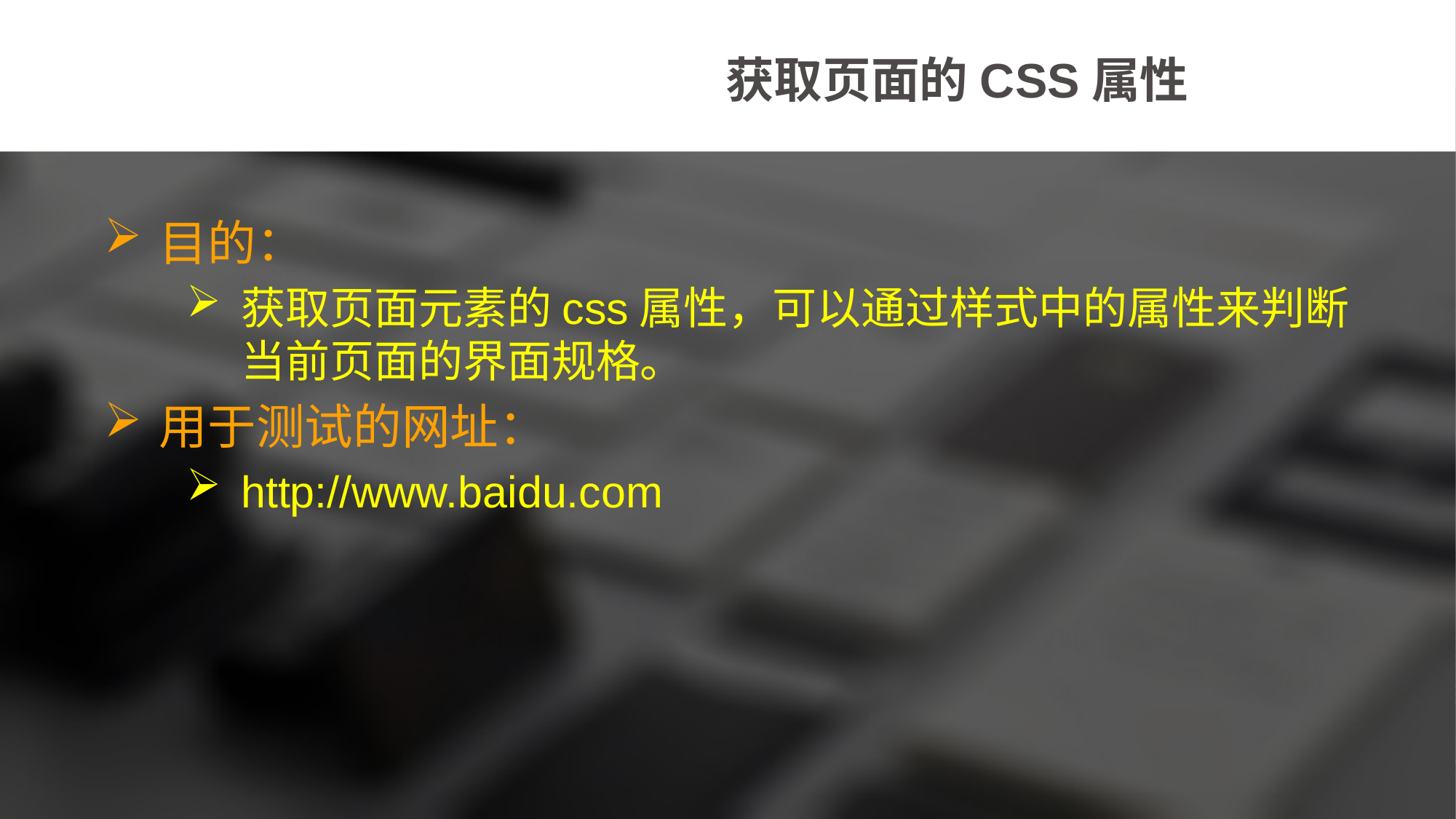

获取页面的CSS属性
目的：
获取页面元素的css属性，可以通过样式中的属性来判断当前页面的界面规格。
用于测试的网址：
http://www.baidu.com